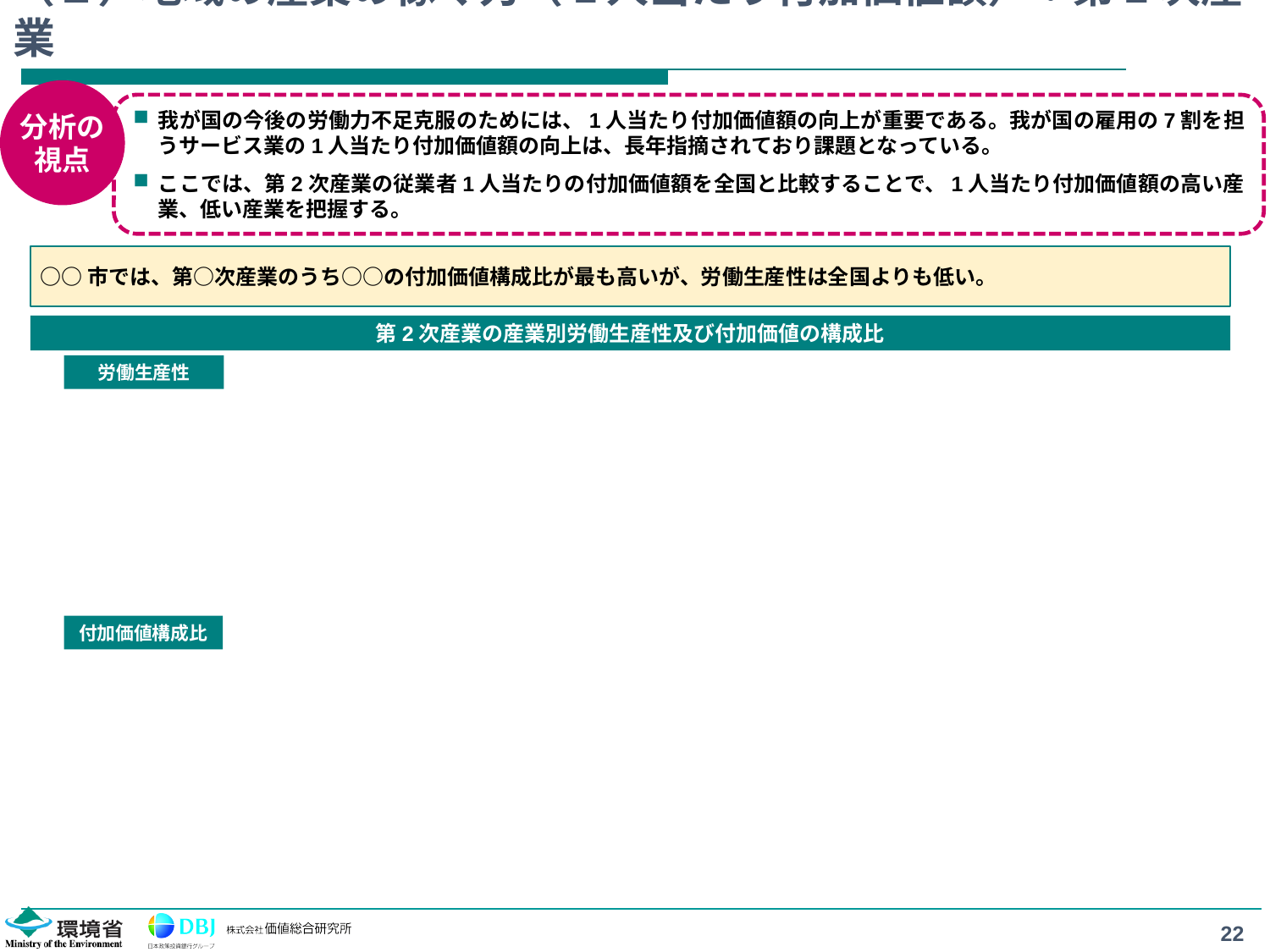

# （２）地域の産業の稼ぐ力（1人当たり付加価値額）：第2次産業
分析の
視点
我が国の今後の労働力不足克服のためには、1人当たり付加価値額の向上が重要である。我が国の雇用の7割を担うサービス業の1人当たり付加価値額の向上は、長年指摘されており課題となっている。
ここでは、第2次産業の従業者1人当たりの付加価値額を全国と比較することで、1人当たり付加価値額の高い産業、低い産業を把握する。
○○市では、第○次産業のうち○○の付加価値構成比が最も高いが、労働生産性は全国よりも低い。
第2次産業の産業別労働生産性及び付加価値の構成比
労働生産性
付加価値構成比
22